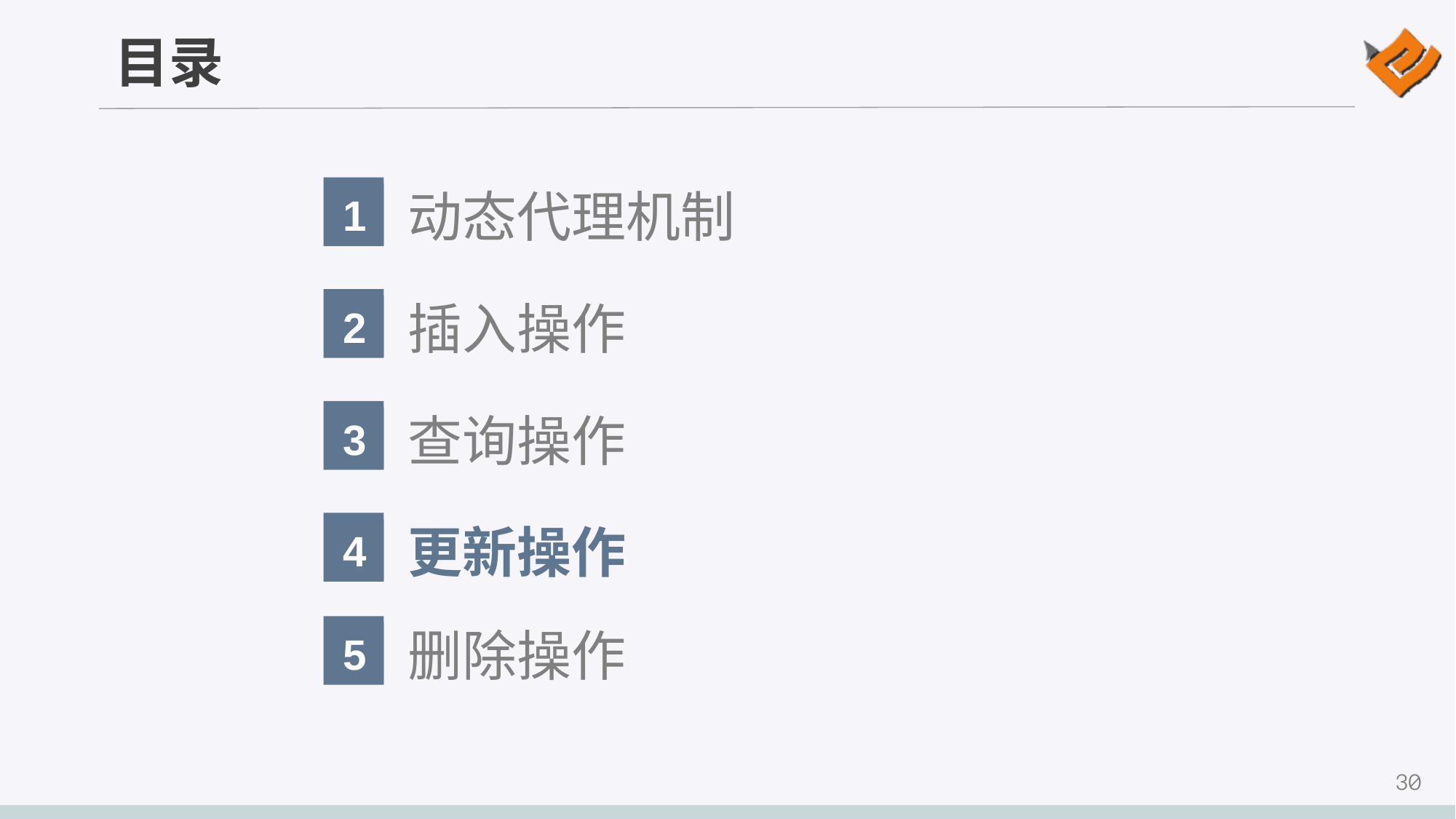

1
动态代理机制

2
插入操作

3
查询操作

4
更新操作

5
删除操作